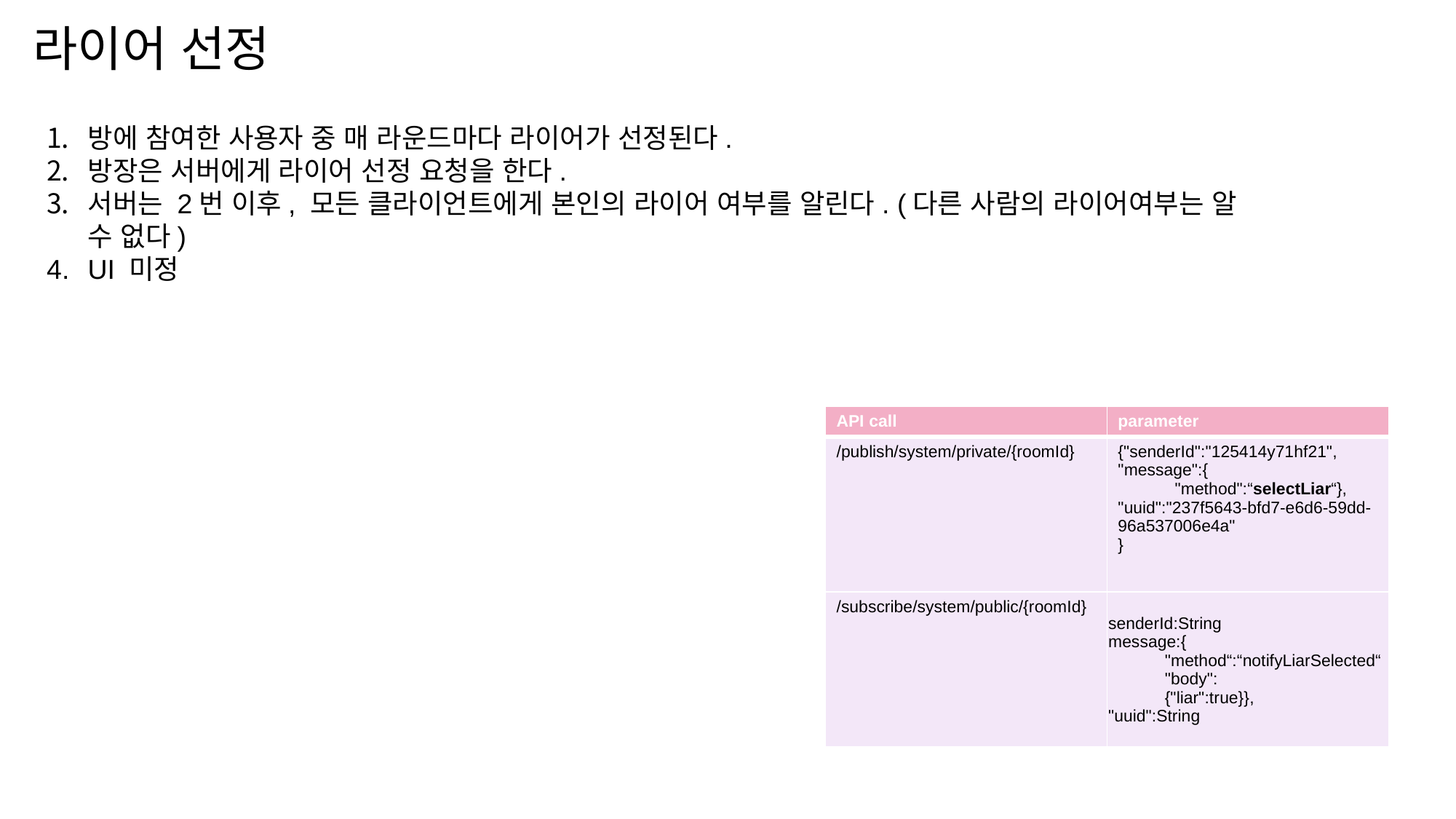

# 라이어 선정
방에 참여한 사용자 중 매 라운드마다 라이어가 선정된다.
방장은 서버에게 라이어 선정 요청을 한다.
서버는 2번 이후, 모든 클라이언트에게 본인의 라이어 여부를 알린다. (다른 사람의 라이어여부는 알 수 없다)
UI 미정
| API call | parameter |
| --- | --- |
| /publish/system/private/{roomId} | {"senderId":"125414y71hf21", "message":{ "method":“selectLiar“}, "uuid":"237f5643-bfd7-e6d6-59dd-96a537006e4a" } |
| /subscribe/system/public/{roomId} | senderId:String message:{ "method“:“notifyLiarSelected“ "body": {"liar":true}}, "uuid":String |